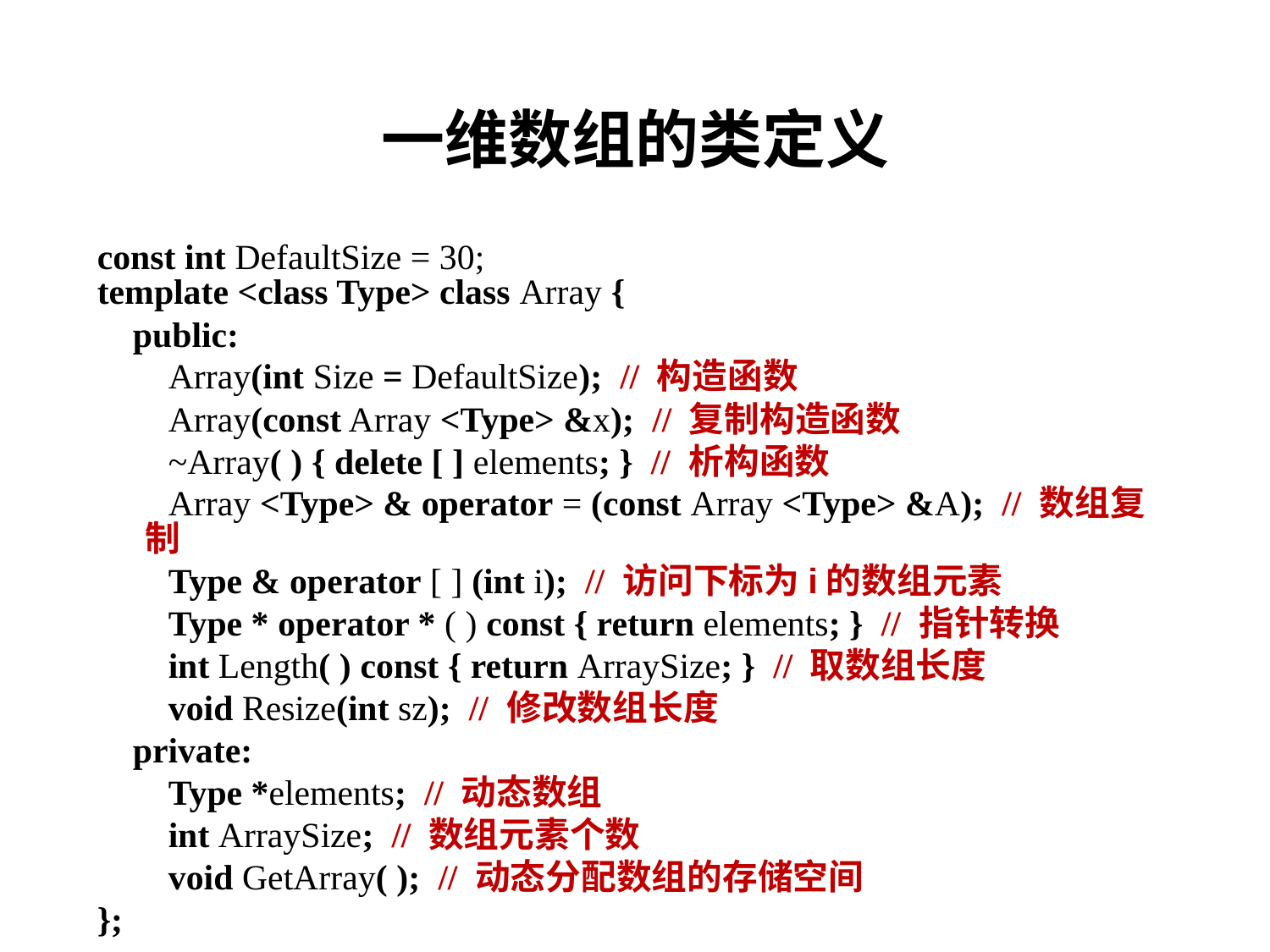

# 一维数组的类定义
const int DefaultSize = 30;
template <class Type> class Array {
    public:
        Array(int Size = DefaultSize);  // 构造函数
        Array(const Array <Type> &x);  // 复制构造函数
        ~Array( ) { delete [ ] elements; }  // 析构函数
        Array <Type> & operator = (const Array <Type> &A);  // 数组复制
        Type & operator [ ] (int i);  // 访问下标为i的数组元素
        Type * operator * ( ) const { return elements; }  // 指针转换
        int Length( ) const { return ArraySize; }  // 取数组长度
        void Resize(int sz);  // 修改数组长度
    private:
        Type *elements;  // 动态数组
        int ArraySize;  // 数组元素个数
        void GetArray( );  // 动态分配数组的存储空间
};